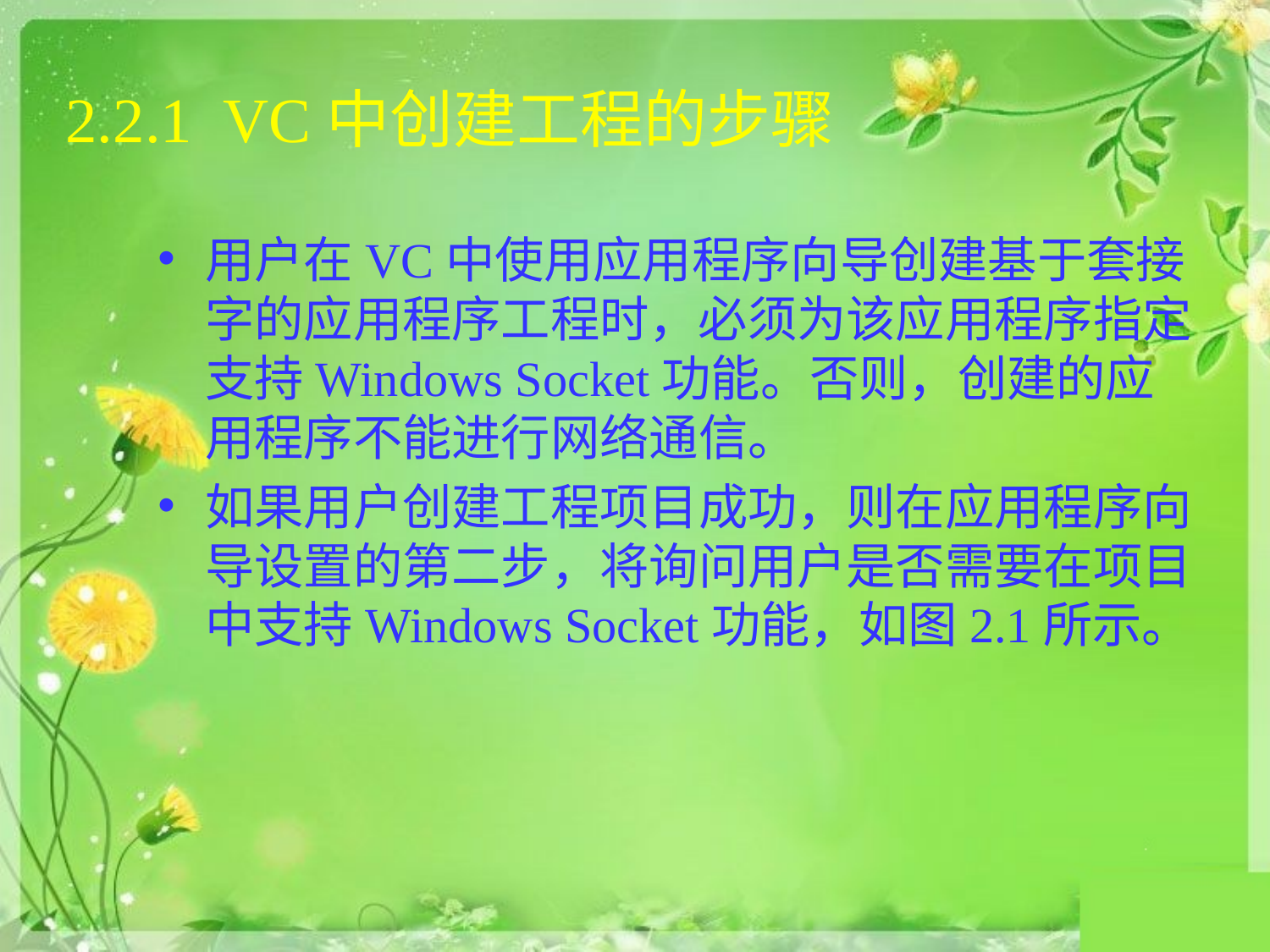

# 2.2.1  VC中创建工程的步骤
用户在VC中使用应用程序向导创建基于套接字的应用程序工程时，必须为该应用程序指定支持Windows Socket功能。否则，创建的应用程序不能进行网络通信。
如果用户创建工程项目成功，则在应用程序向导设置的第二步，将询问用户是否需要在项目中支持Windows Socket功能，如图2.1所示。